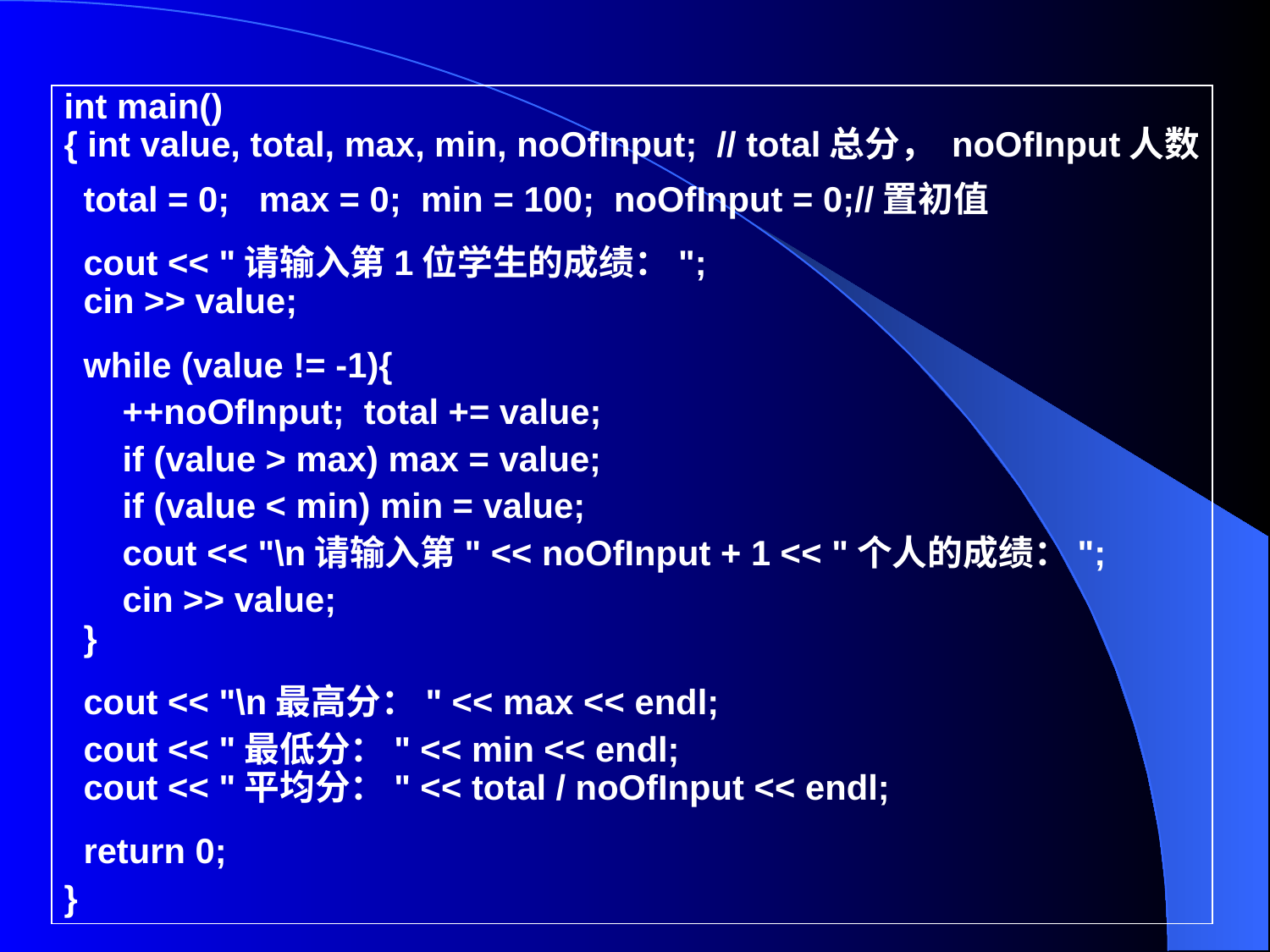

int main()
{ int value, total, max, min, noOfInput;  // total总分， noOfInput人数
  total = 0;   max = 0;  min = 100;  noOfInput = 0;//置初值
  cout << "请输入第1位学生的成绩：";
  cin >> value;
  while (value != -1){
      ++noOfInput;  total += value;
      if (value > max) max = value;
      if (value < min) min = value;
      cout << "\n请输入第" << noOfInput + 1 << "个人的成绩：";
      cin >> value;
  }
  cout << "\n最高分：" << max << endl;
  cout << "最低分：" << min << endl;
  cout << "平均分：" << total / noOfInput << endl;
  return 0;
}